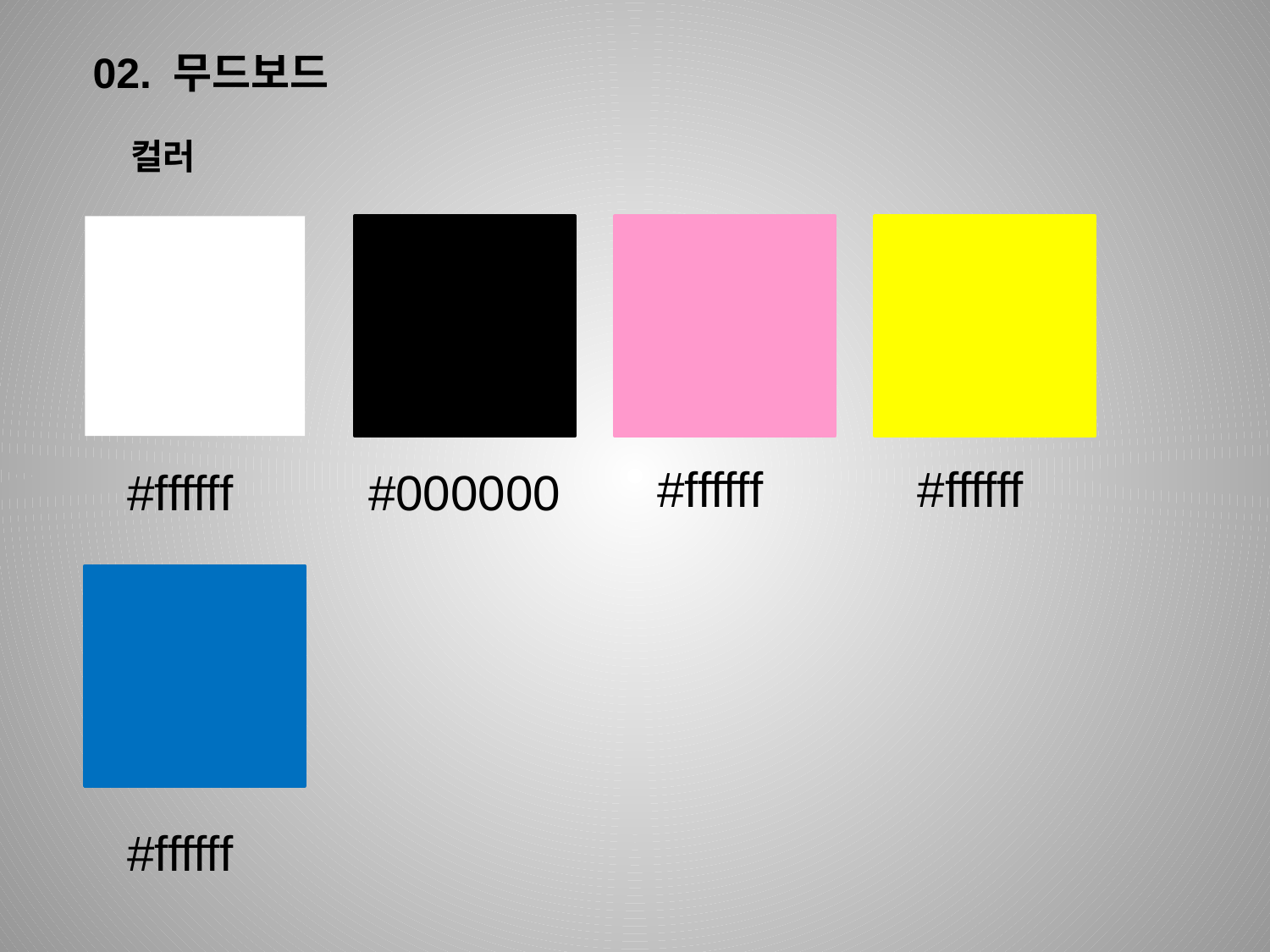

02. 무드보드
컬러

#ffffff
#ffffff
#000000
#ffffff

#ffffff